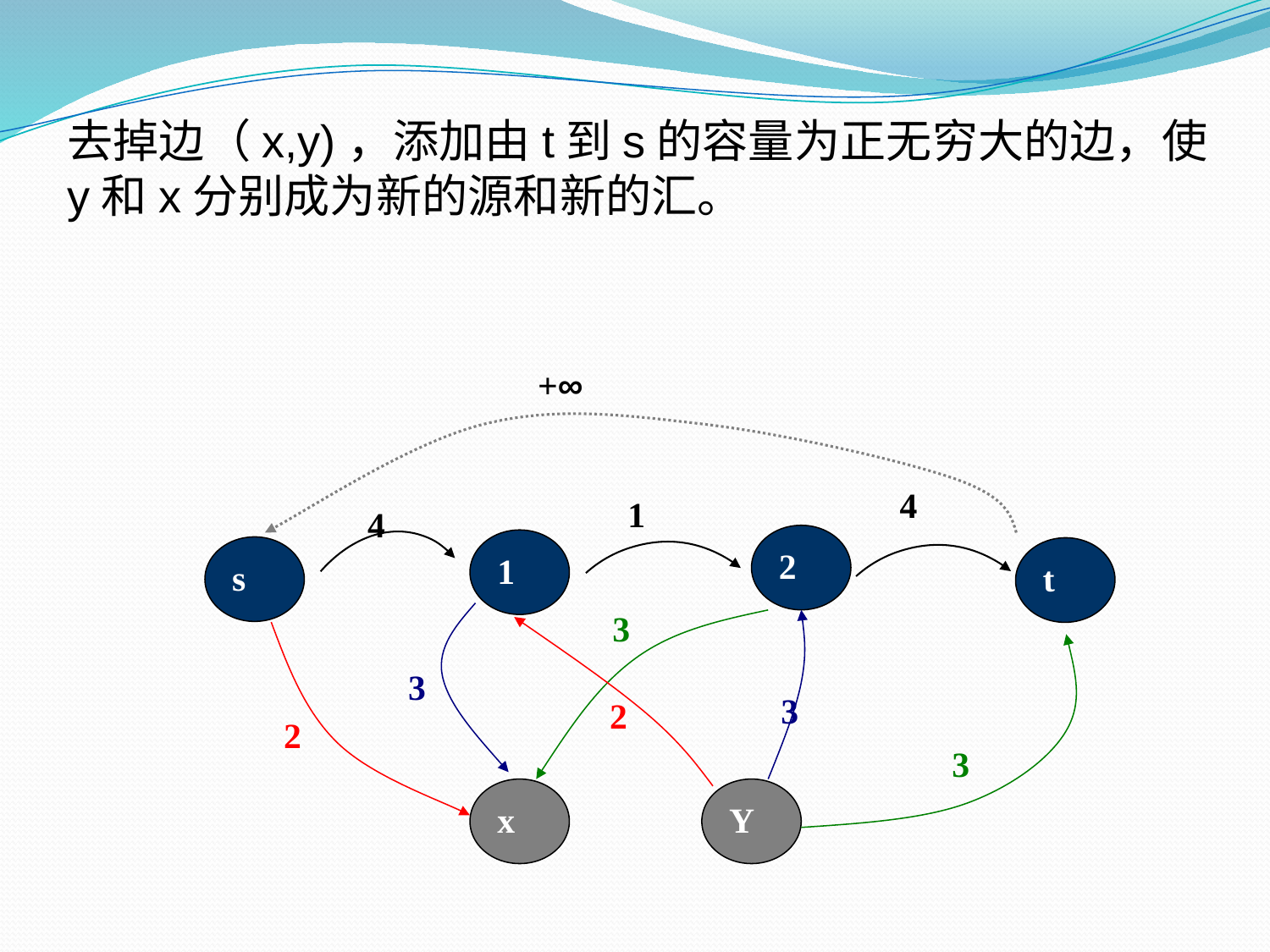

去掉边（x,y)，添加由t到s的容量为正无穷大的边，使y和x分别成为新的源和新的汇。
+∞

4

1

4

2
1

s
t
3

3
3
2
2
3
x
Y